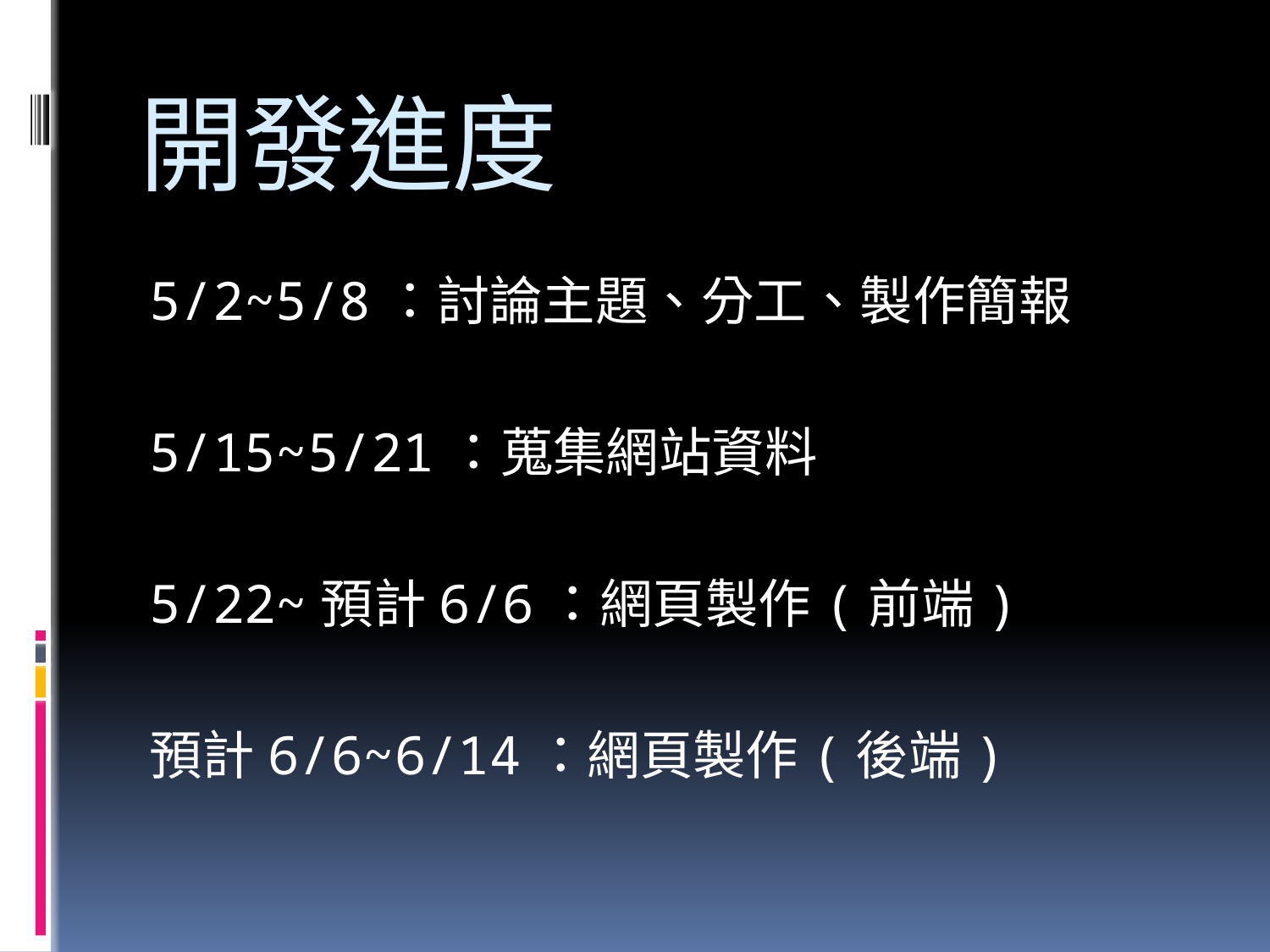

# 開發進度
5/2~5/8：討論主題、分工、製作簡報

5/15~5/21：蒐集網站資料

5/22~預計6/6：網頁製作(前端)

預計6/6~6/14：網頁製作(後端)